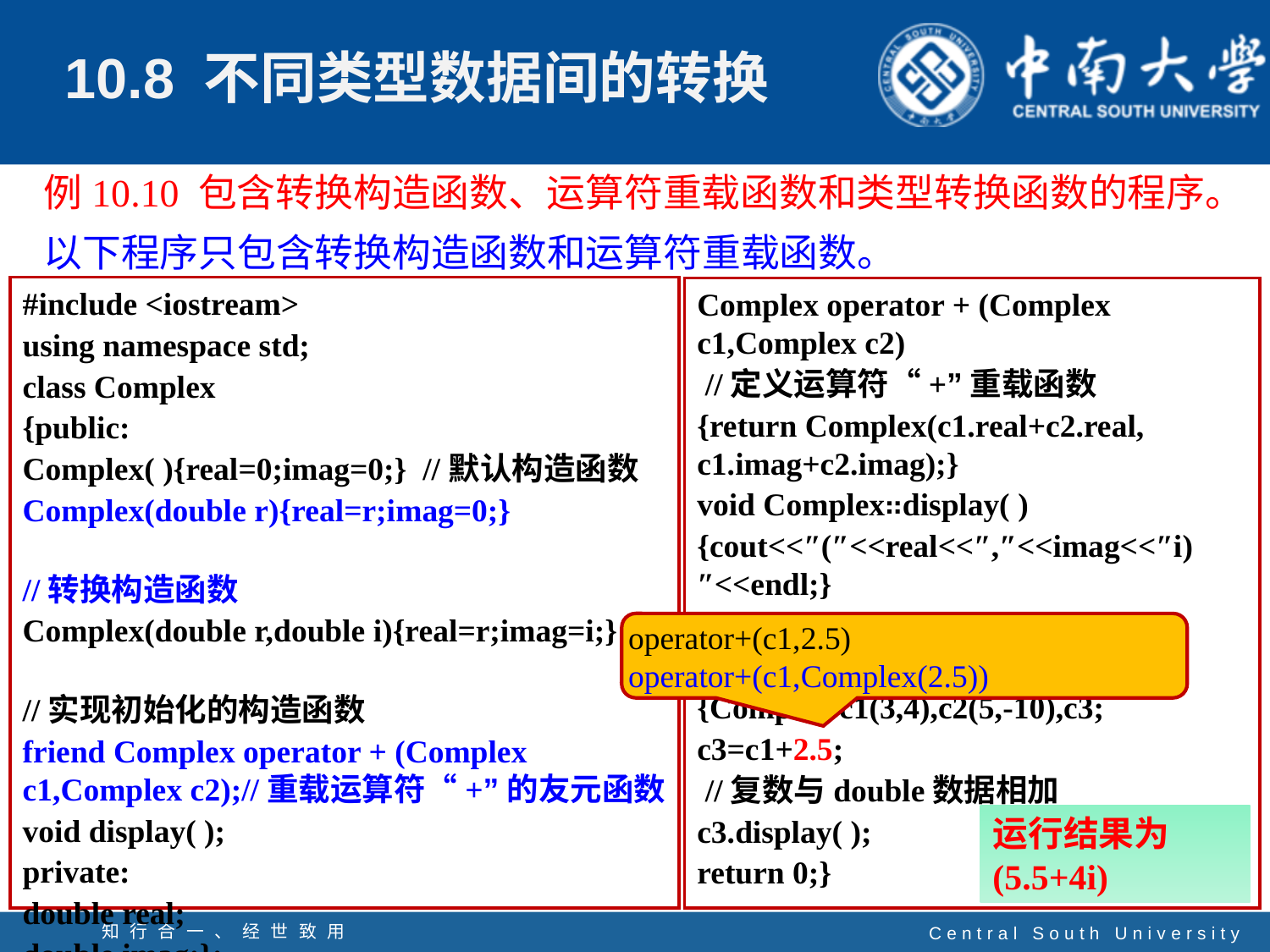

例10.10 包含转换构造函数、运算符重载函数和类型转换函数的程序。
以下程序只包含转换构造函数和运算符重载函数。

#include <iostream>
using namespace std;
class Complex
{public:
Complex( ){real=0;imag=0;}  //默认构造函数
Complex(double r){real=r;imag=0;}
//转换构造函数
Complex(double r,double i){real=r;imag=i;}
//实现初始化的构造函数
friend Complex operator + (Complex c1,Complex c2);//重载运算符“+”的友元函数
void display( );
private:
double real;
double imag;};
Complex operator + (Complex c1,Complex c2)
 //定义运算符“+”重载函数
{return Complex(c1.real+c2.real, c1.imag+c2.imag);}
void Complex∷display( )
{cout<<″(″<<real<<″,″<<imag<<″i)″<<endl;}

int main( )
{Complex c1(3,4),c2(5,-10),c3;
c3=c1+2.5;
 //复数与double数据相加
c3.display( );
return 0;}
operator+(c1,2.5)
operator+(c1,Complex(2.5))
运行结果为
(5.5+4i)

知行合一、经世致用
自强不息 厚德载物
Central South University